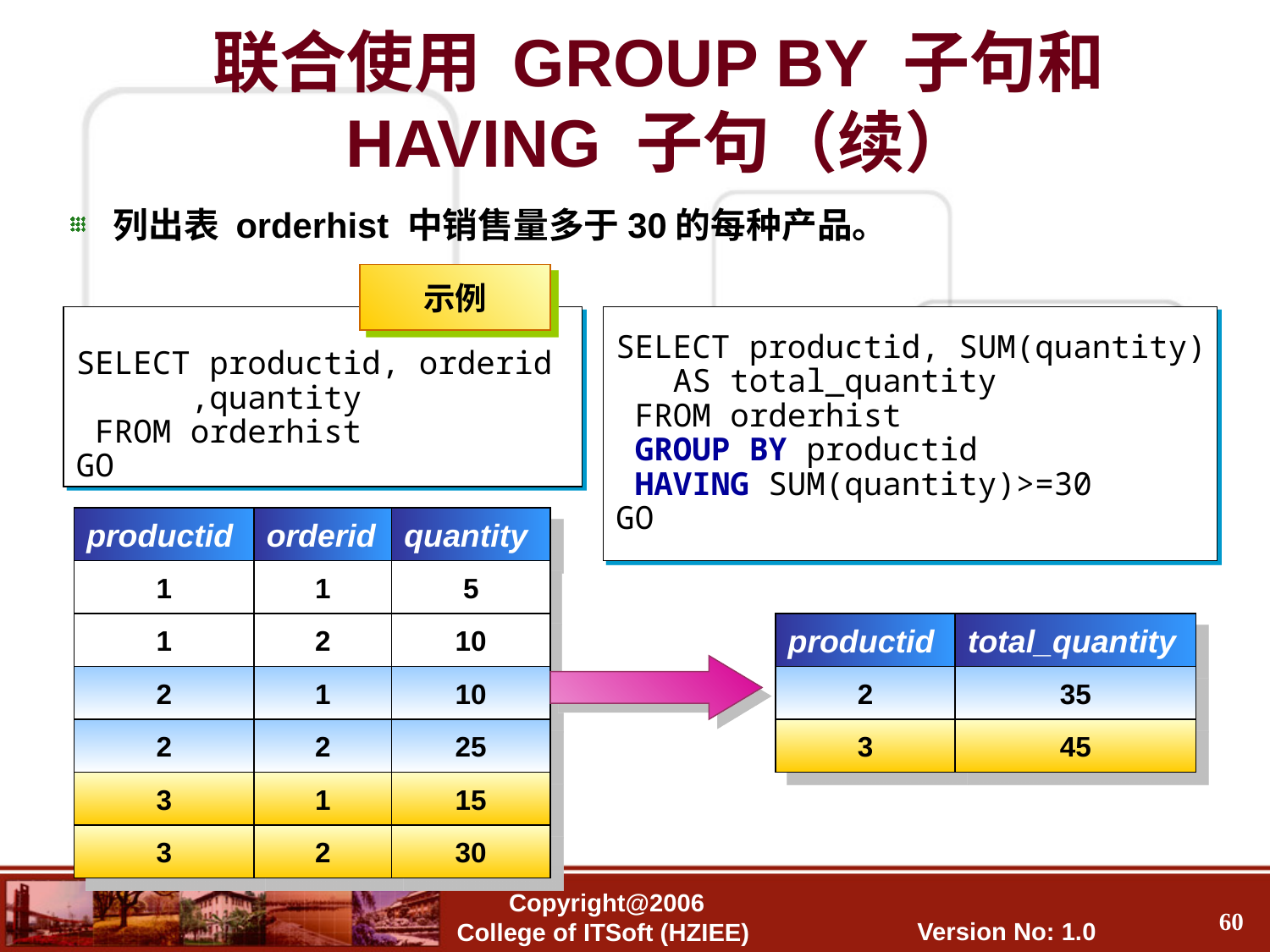

联合使用 GROUP BY 子句和 HAVING 子句（续）
列出表 orderhist 中销售量多于30的每种产品。
示例

SELECT productid, orderid
      ,quantity
 FROM orderhist
GO
SELECT productid, SUM(quantity)
   AS total_quantity
 FROM orderhist
 GROUP BY productid
 HAVING SUM(quantity)>=30
GO
productid
orderid
quantity
1
1
5
1
2
10
2
1
10
2
2
25
3
1
15
3
2
30
productid
total_quantity
2
35
3
45